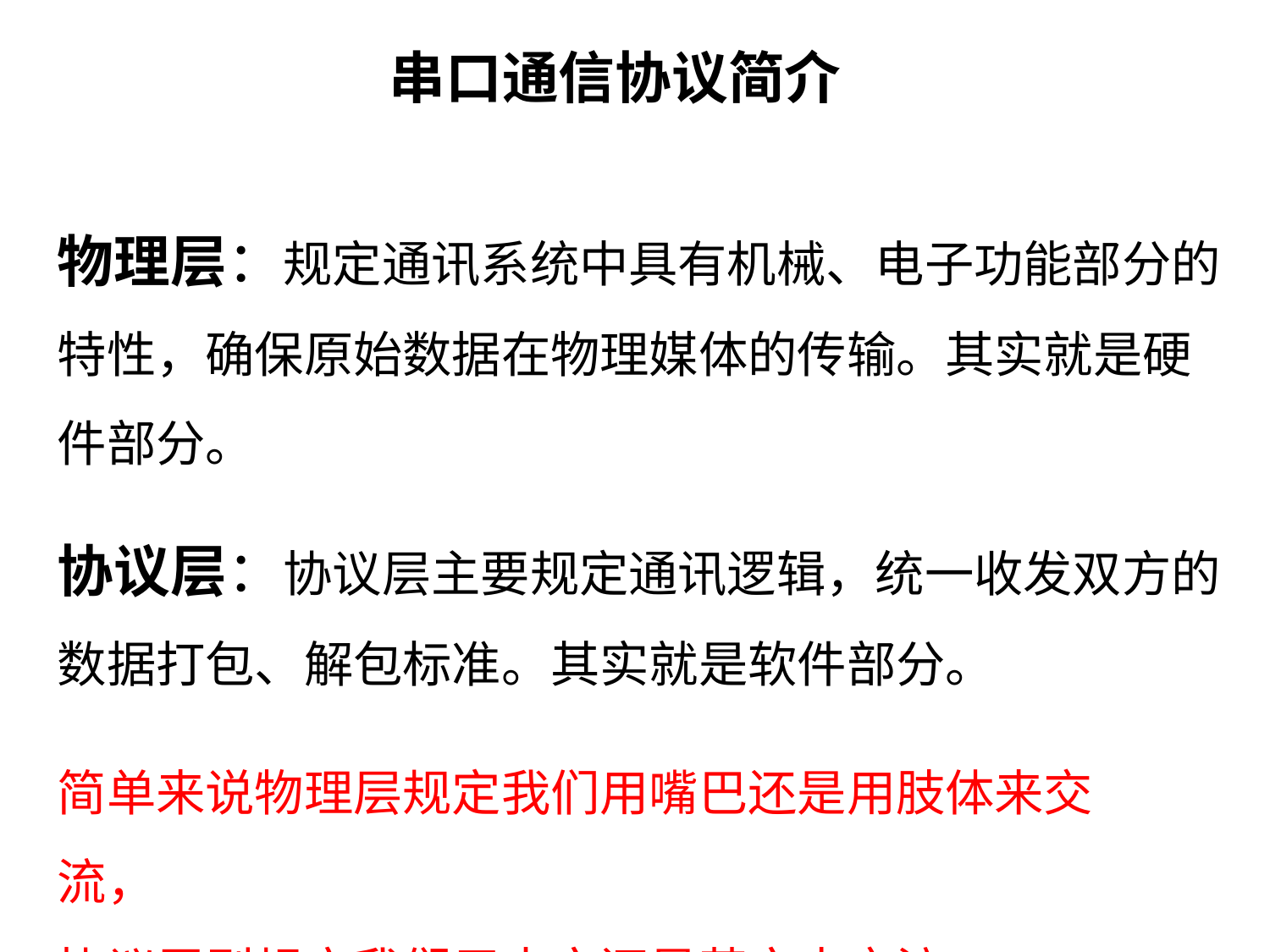

串口通信协议简介
物理层：规定通讯系统中具有机械、电子功能部分的特性，确保原始数据在物理媒体的传输。其实就是硬件部分。
协议层：协议层主要规定通讯逻辑，统一收发双方的数据打包、解包标准。其实就是软件部分。
简单来说物理层规定我们用嘴巴还是用肢体来交流，
协议层则规定我们用中文还是英文来交流。